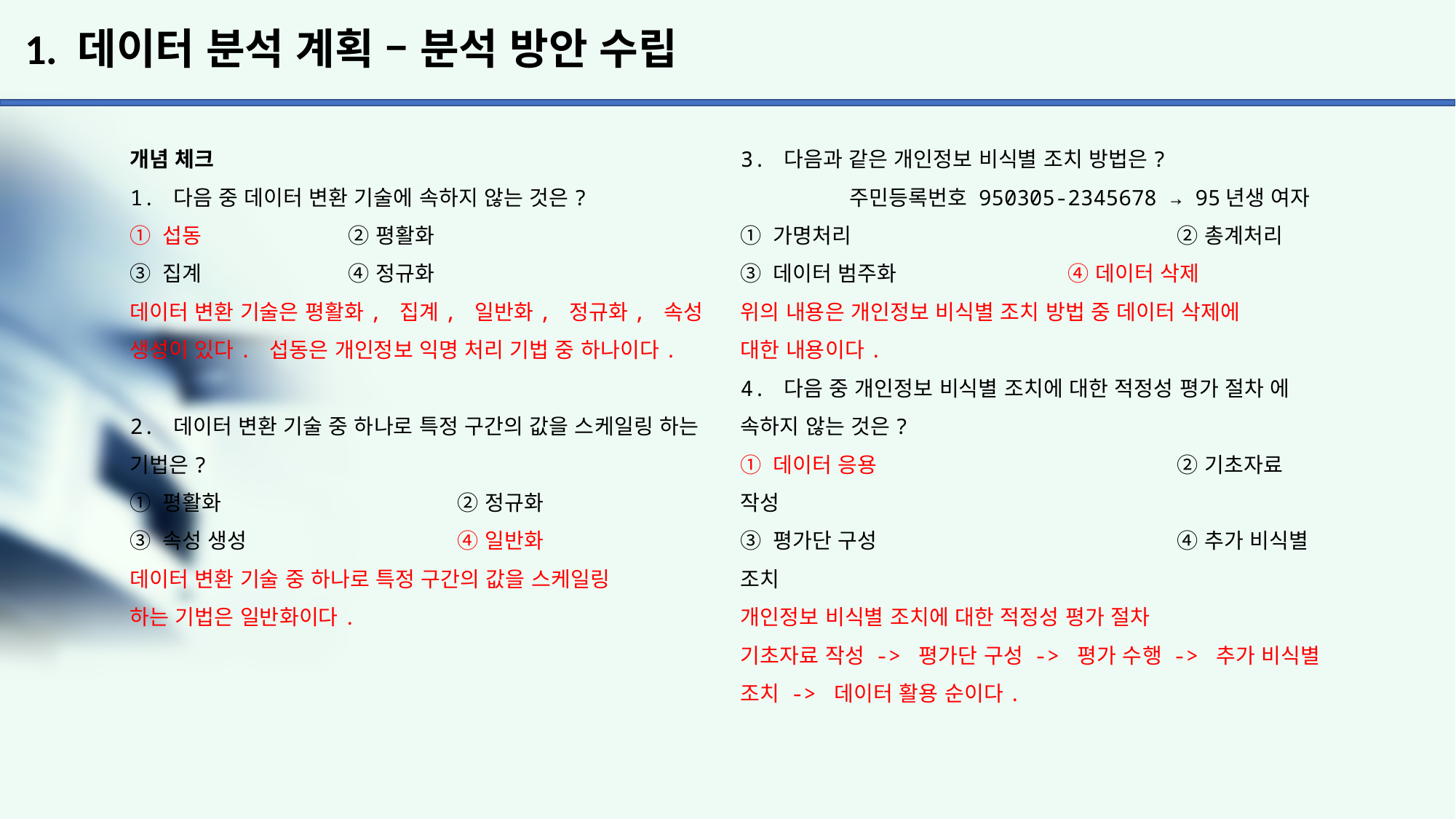

# 1. 데이터 분석 계획 – 분석 방안 수립
개념 체크
1. 다음 중 데이터 변환 기술에 속하지 않는 것은?
① 섭동		② 평활화
③ 집계	 	④ 정규화
데이터 변환 기술은 평활화, 집계, 일반화, 정규화, 속성 생성이 있다. 섭동은 개인정보 익명 처리 기법 중 하나이다.

2. 데이터 변환 기술 중 하나로 특정 구간의 값을 스케일링 하는 기법은?
① 평활화	 		② 정규화
③ 속성 생성		④ 일반화
데이터 변환 기술 중 하나로 특정 구간의 값을 스케일링
하는 기법은 일반화이다.
3. 다음과 같은 개인정보 비식별 조치 방법은?
	주민등록번호 950305-2345678 → 95년생 여자
① 가명처리 			② 총계처리
③ 데이터 범주화 		④ 데이터 삭제
위의 내용은 개인정보 비식별 조치 방법 중 데이터 삭제에
대한 내용이다.
4. 다음 중 개인정보 비식별 조치에 대한 적정성 평가 절차 에 속하지 않는 것은?
① 데이터 응용			② 기초자료 작성
③ 평가단 구성 			④ 추가 비식별 조치
개인정보 비식별 조치에 대한 적정성 평가 절차
기초자료 작성 -> 평가단 구성 -> 평가 수행 -> 추가 비식별 조치 -> 데이터 활용 순이다.